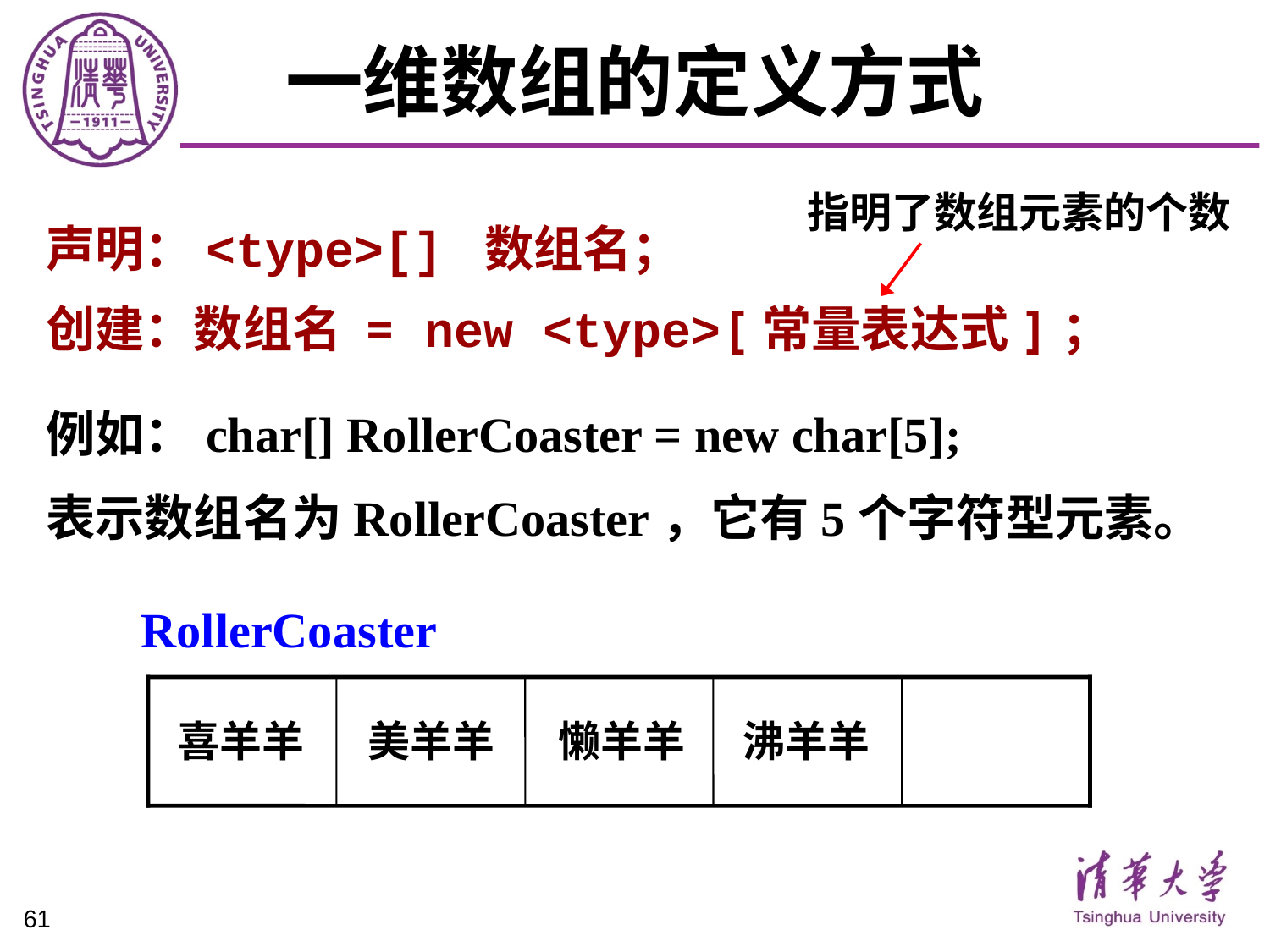

# 一维数组的定义方式
指明了数组元素的个数
声明：<type>[] 数组名；
创建：数组名 = new <type>[常量表达式]；
例如：char[] RollerCoaster = new char[5];
表示数组名为RollerCoaster，它有5个字符型元素。

RollerCoaster
'X'

'M'

'L'

'F'

喜羊羊
美羊羊
懒羊羊
沸羊羊
61